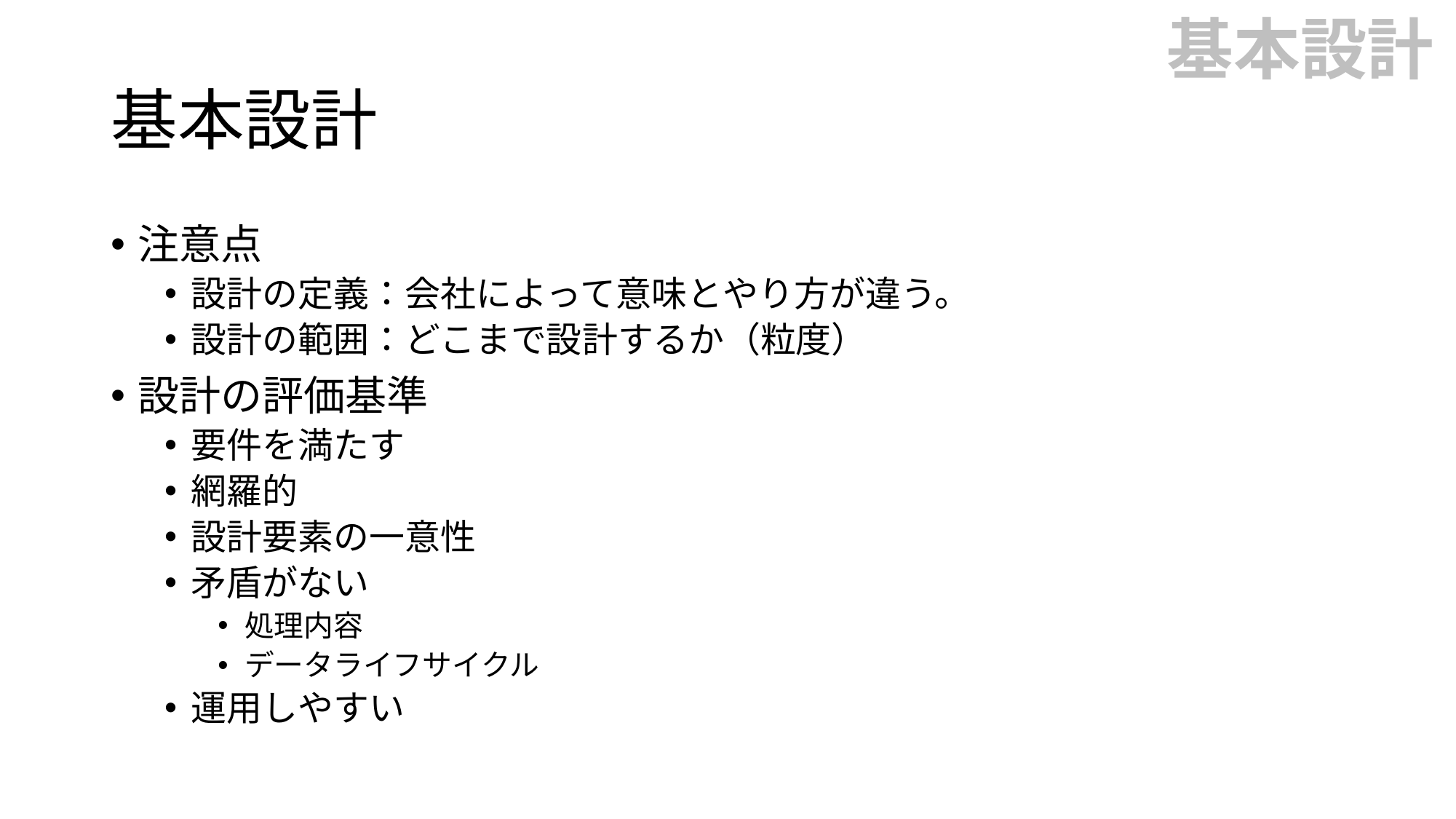

基本設計
# 基本設計
注意点
設計の定義：会社によって意味とやり方が違う。
設計の範囲：どこまで設計するか（粒度）
設計の評価基準
要件を満たす
網羅的
設計要素の一意性
矛盾がない
処理内容
データライフサイクル
運用しやすい